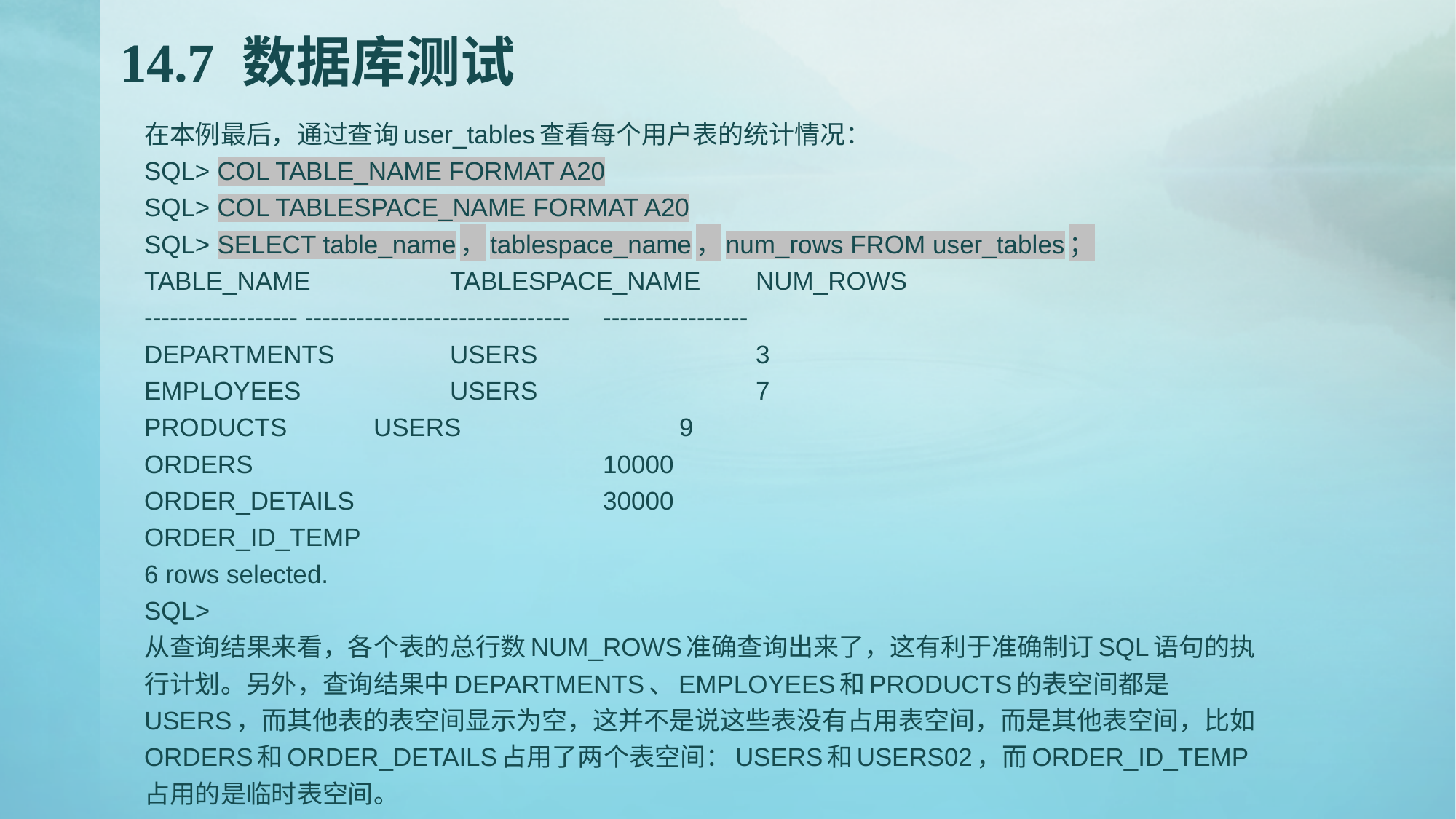

# 14.7 数据库测试
在本例最后，通过查询user_tables查看每个用户表的统计情况：
SQL> COL TABLE_NAME FORMAT A20
SQL> COL TABLESPACE_NAME FORMAT A20
SQL> SELECT table_name，tablespace_name，num_rows FROM user_tables；
TABLE_NAME		TABLESPACE_NAME	NUM_ROWS
------------------ -------------------------------	-----------------
DEPARTMENTS	　	USERS			3
EMPLOYEES		USERS			7
PRODUCTS		USERS			9
ORDERS					10000
ORDER_DETAILS				30000
ORDER_ID_TEMP
6 rows selected.
SQL>
从查询结果来看，各个表的总行数NUM_ROWS准确查询出来了，这有利于准确制订SQL语句的执行计划。另外，查询结果中DEPARTMENTS、EMPLOYEES和PRODUCTS的表空间都是USERS，而其他表的表空间显示为空，这并不是说这些表没有占用表空间，而是其他表空间，比如ORDERS和ORDER_DETAILS占用了两个表空间：USERS和USERS02，而ORDER_ID_TEMP占用的是临时表空间。